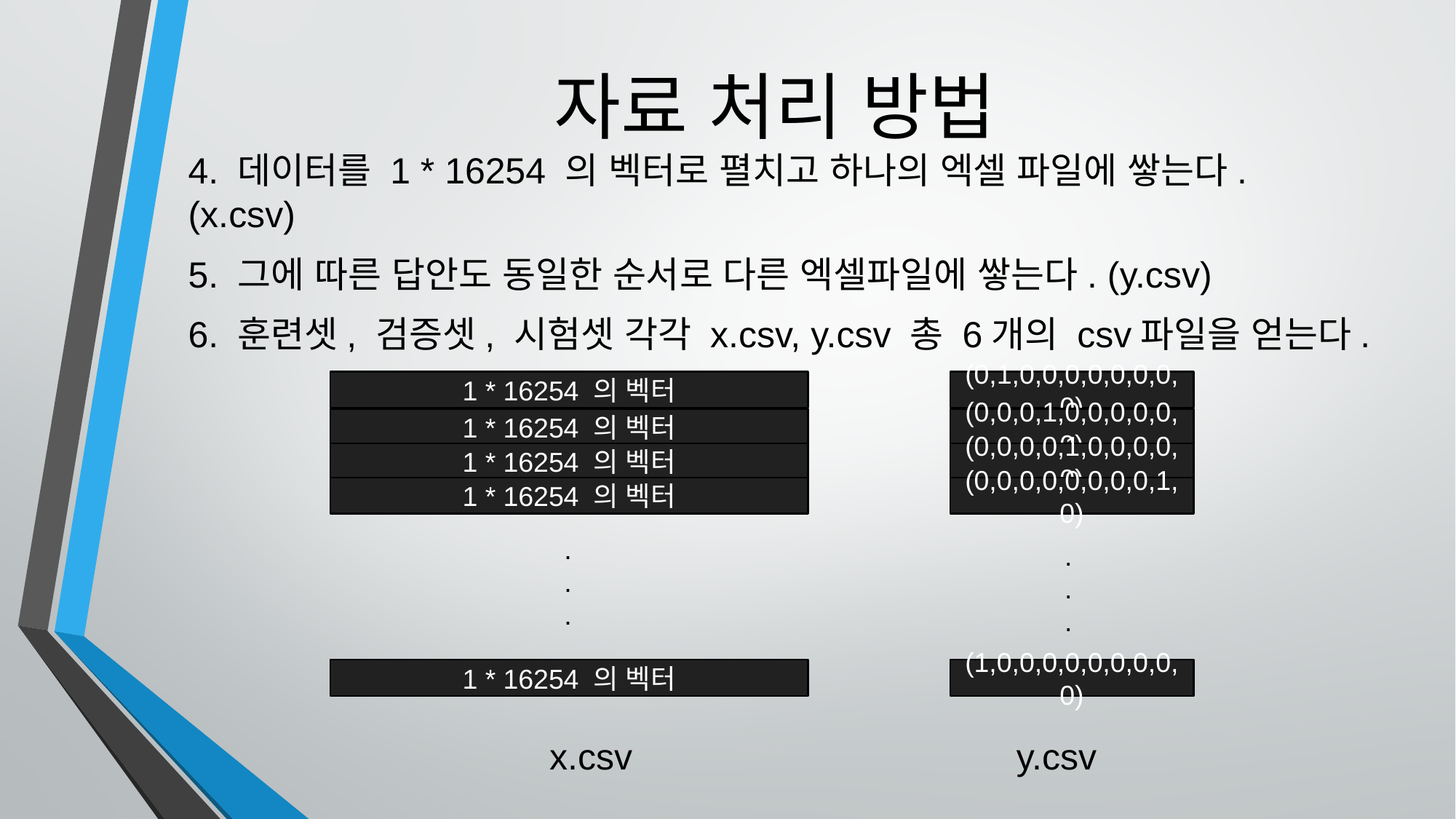

# 자료 처리 방법
4. 데이터를 1 * 16254 의 벡터로 펼치고 하나의 엑셀 파일에 쌓는다. (x.csv)
5. 그에 따른 답안도 동일한 순서로 다른 엑셀파일에 쌓는다. (y.csv)
6. 훈련셋, 검증셋, 시험셋 각각 x.csv, y.csv 총 6개의 csv파일을 얻는다.
1 * 16254 의 벡터
(0,1,0,0,0,0,0,0,0,0)
1 * 16254 의 벡터
(0,0,0,1,0,0,0,0,0,0)
1 * 16254 의 벡터
(0,0,0,0,1,0,0,0,0,0)
1 * 16254 의 벡터
(0,0,0,0,0,0,0,0,1,0)
.
.
.
.
.
.
1 * 16254 의 벡터
(1,0,0,0,0,0,0,0,0,0)
x.csv
y.csv